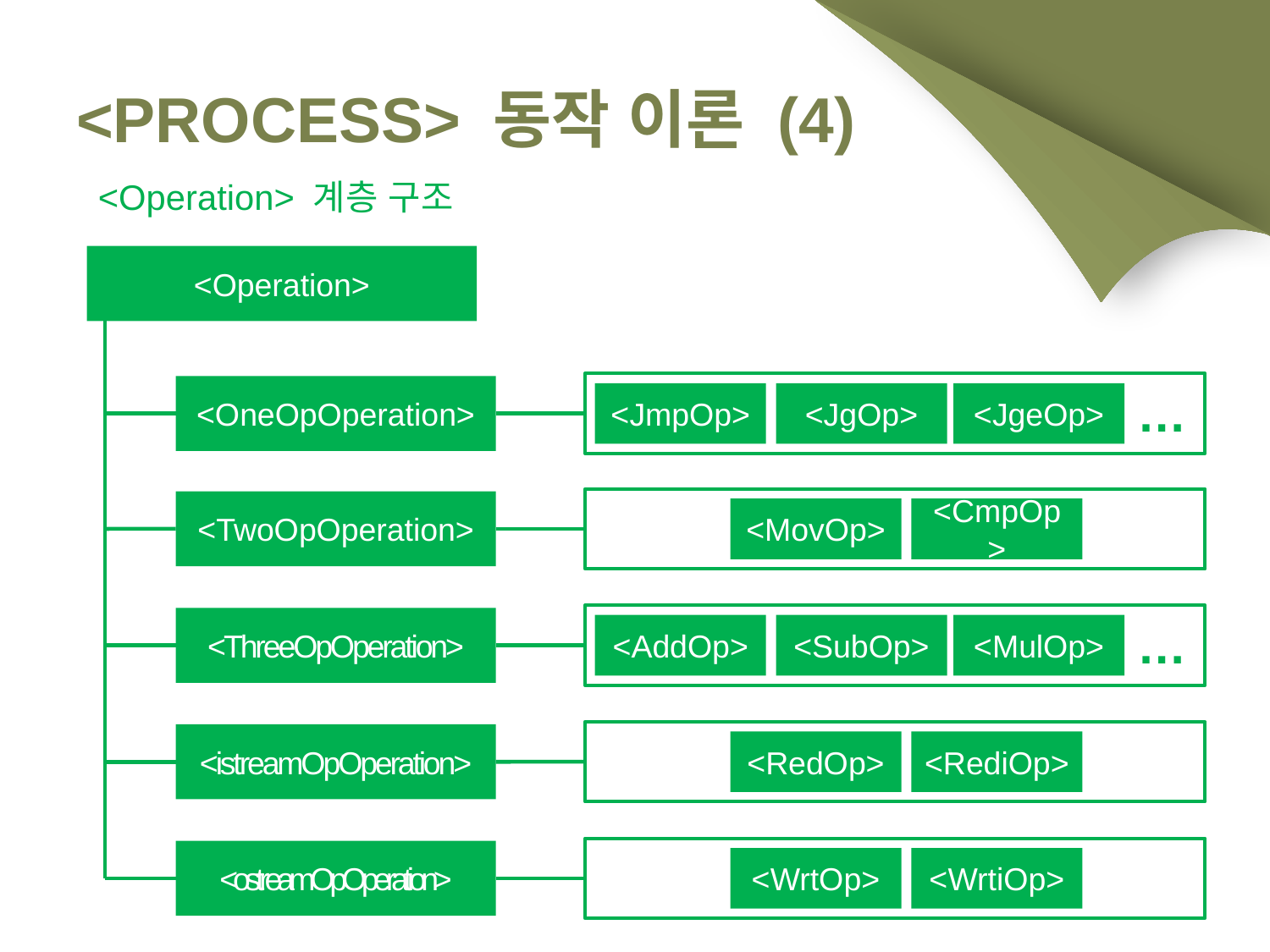

# <Process> 동작 이론 (4)
<Operation> 계층 구조
<Operation>

<OneOpOperation>
…
<JgeOp>
<JmpOp>
<JgOp>

<TwoOpOperation>
<MovOp>
<CmpOp>

<ThreeOpOperation>
…
<MulOp>
<AddOp>
<SubOp>

<istreamOpOperation>
<RedOp>
<RediOp>

<ostreamOpOperation>
<WrtOp>
<WrtiOp>